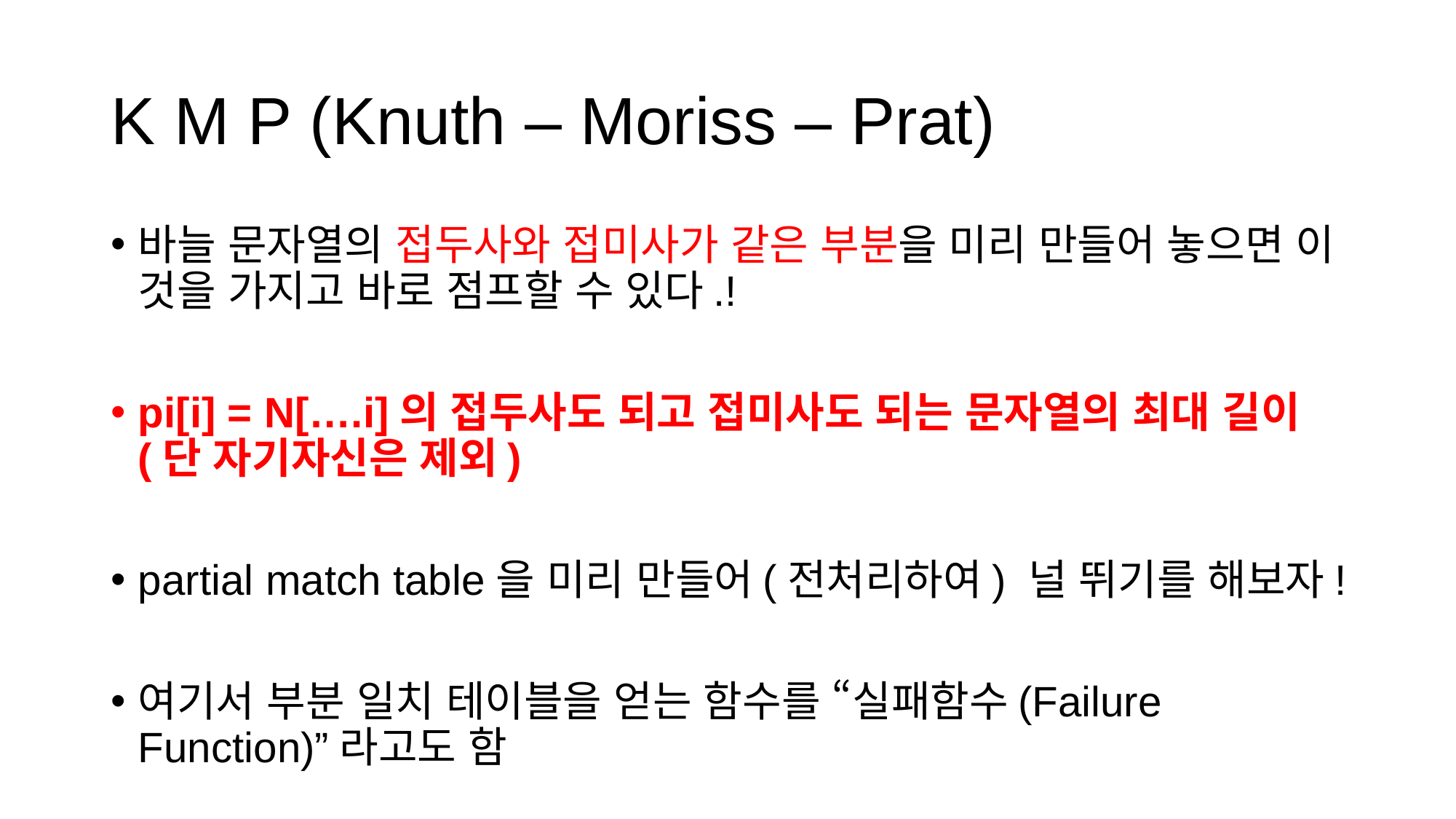

# K M P (Knuth – Moriss – Prat)
바늘 문자열의 접두사와 접미사가 같은 부분을 미리 만들어 놓으면 이 것을 가지고 바로 점프할 수 있다.!

pi[i] = N[….i]의 접두사도 되고 접미사도 되는 문자열의 최대 길이 (단 자기자신은 제외)

partial match table을 미리 만들어(전처리하여) 널 뛰기를 해보자!

여기서 부분 일치 테이블을 얻는 함수를 “실패함수(Failure Function)”라고도 함